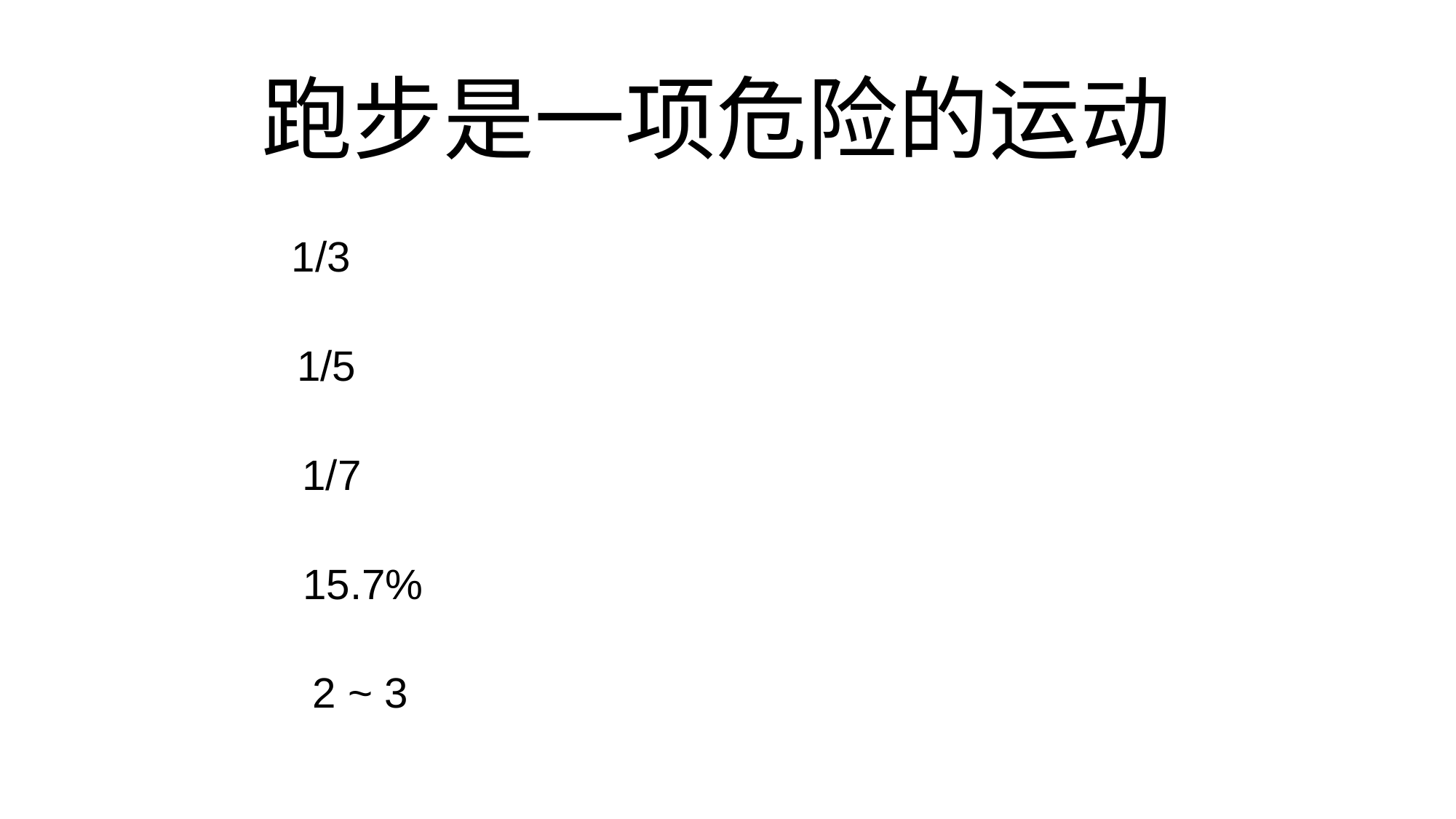

# 跑步是一项危险的运动
1/3
1/5
1/7
15.7%
2 ~ 3